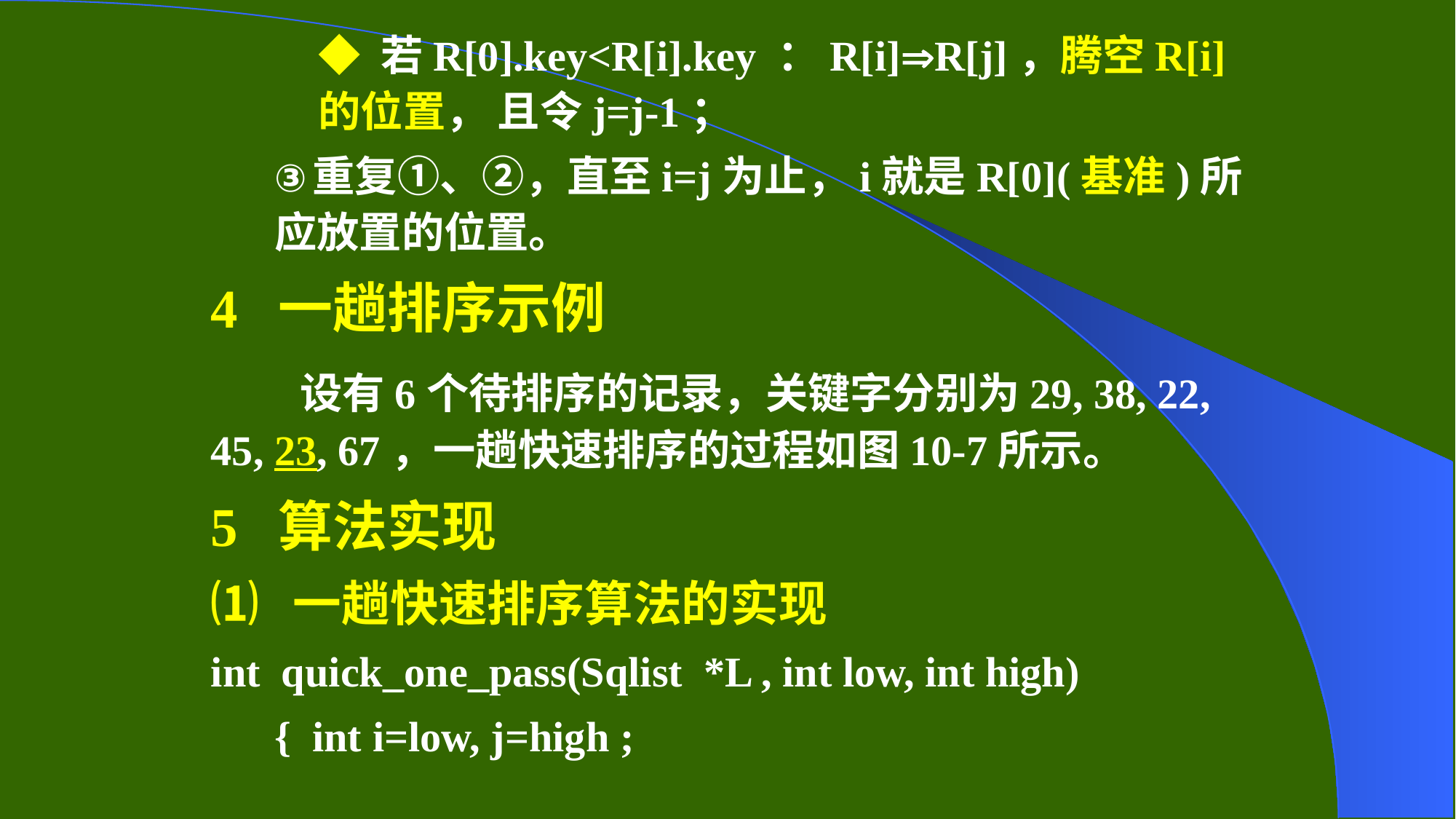

◆ 若R[0].key<R[i].key ：R[i]⇒R[j]，腾空R[i]的位置， 且令j=j-1；
重复①、②，直至i=j为止，i就是R[0](基准)所应放置的位置。
4  一趟排序示例
       设有6个待排序的记录，关键字分别为29, 38, 22, 45, 23, 67，一趟快速排序的过程如图10-7所示。
5  算法实现
⑴  一趟快速排序算法的实现
int  quick_one_pass(Sqlist  *L , int low, int high)
{  int i=low, j=high ;